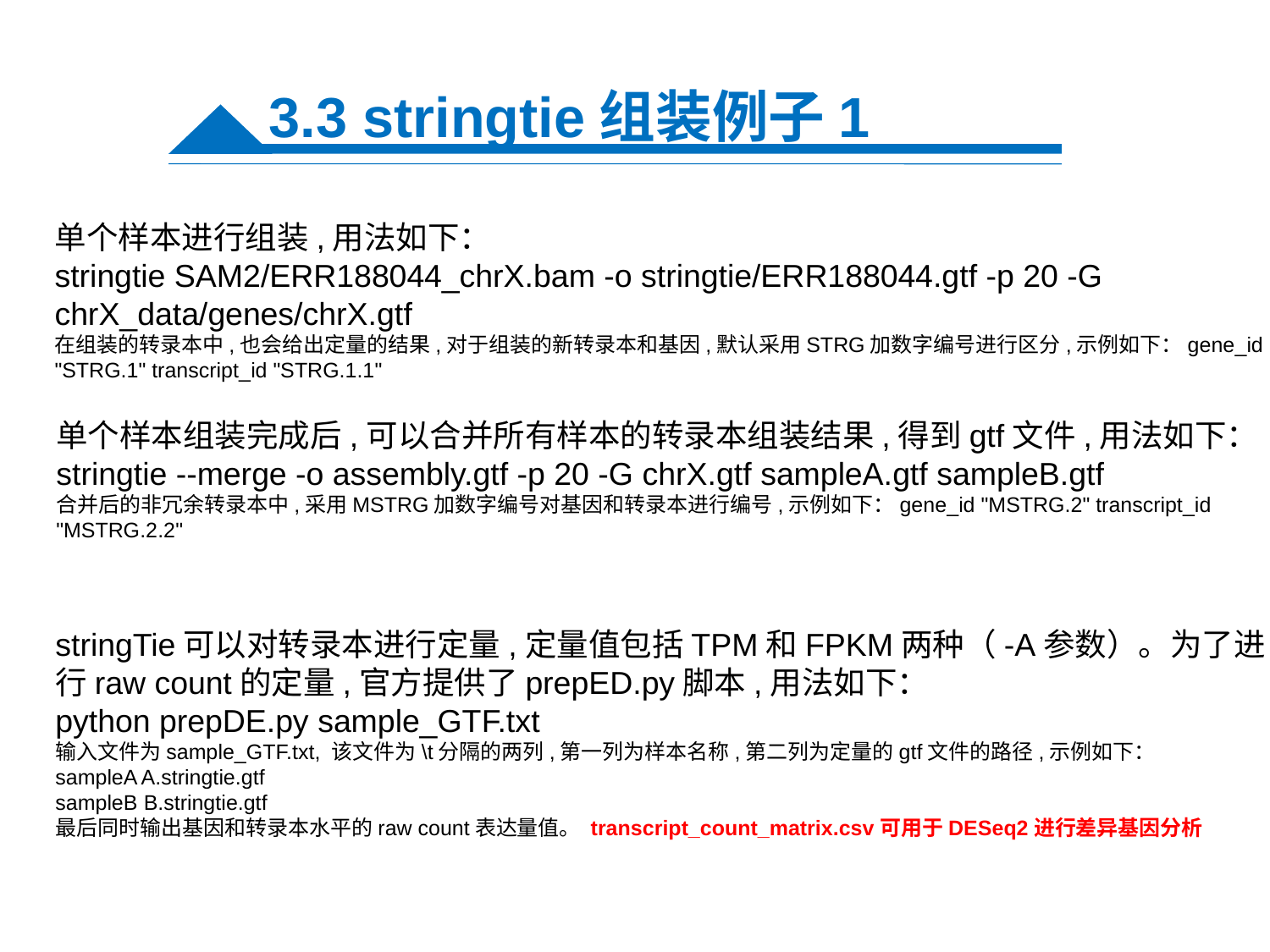

3.3 stringtie组装例子1

单个样本进行组装,用法如下：
stringtie SAM2/ERR188044_chrX.bam -o stringtie/ERR188044.gtf -p 20 -G chrX_data/genes/chrX.gtf
在组装的转录本中,也会给出定量的结果,对于组装的新转录本和基因,默认采用STRG加数字编号进行区分,示例如下：gene_id "STRG.1" transcript_id "STRG.1.1"
单个样本组装完成后,可以合并所有样本的转录本组装结果,得到gtf文件,用法如下：
stringtie --merge -o assembly.gtf -p 20 -G chrX.gtf sampleA.gtf sampleB.gtf
合并后的非冗余转录本中,采用MSTRG加数字编号对基因和转录本进行编号,示例如下：gene_id "MSTRG.2" transcript_id "MSTRG.2.2"
stringTie可以对转录本进行定量,定量值包括TPM和FPKM两种（-A参数）。为了进行raw count的定量,官方提供了prepED.py脚本,用法如下：
python prepDE.py sample_GTF.txt
输入文件为sample_GTF.txt, 该文件为\t分隔的两列,第一列为样本名称,第二列为定量的gtf文件的路径,示例如下：
sampleA A.stringtie.gtf
sampleB B.stringtie.gtf
最后同时输出基因和转录本水平的raw count表达量值。 transcript_count_matrix.csv可用于DESeq2进行差异基因分析